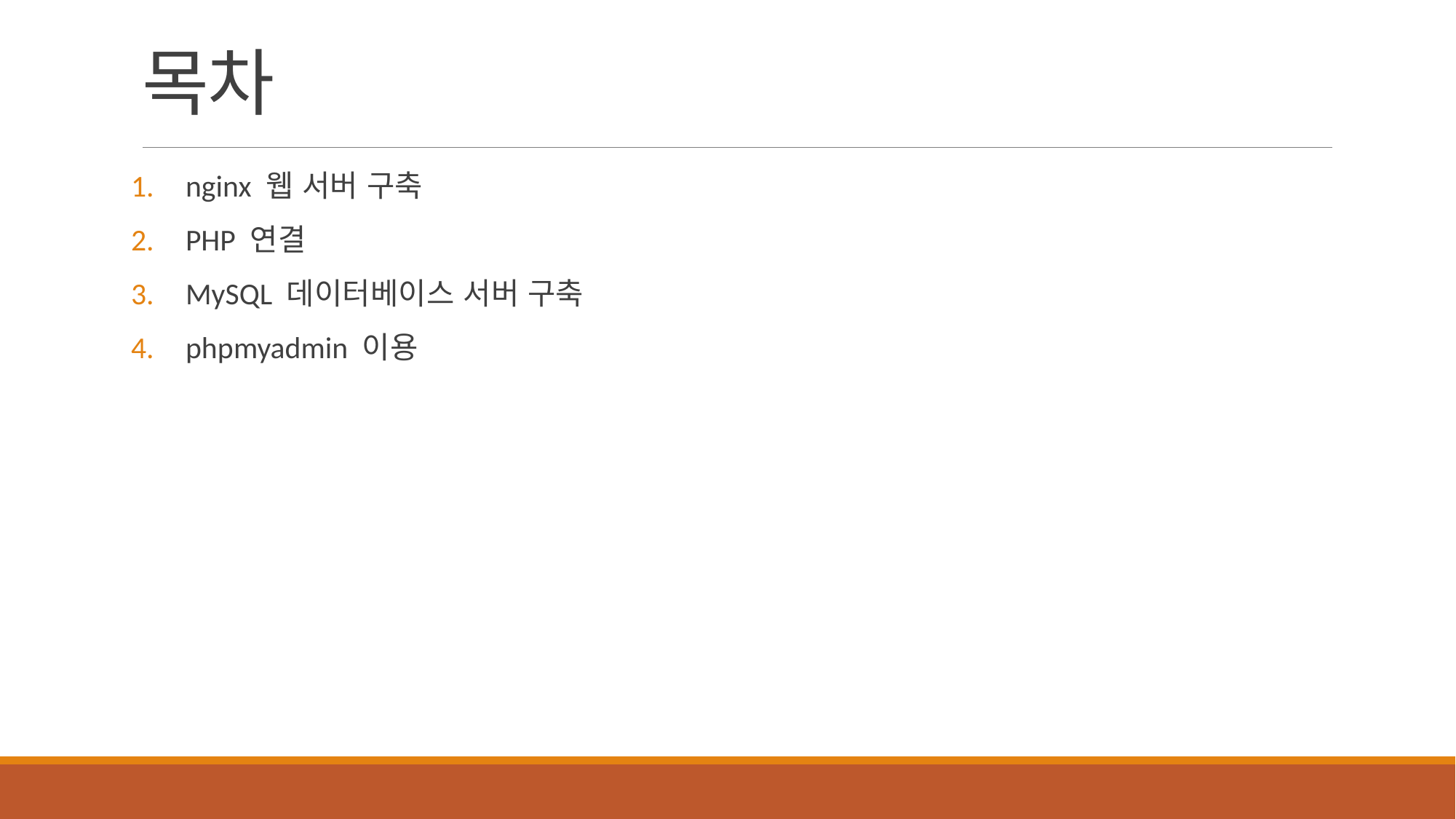

# 목차
nginx 웹 서버 구축
PHP 연결
MySQL 데이터베이스 서버 구축
phpmyadmin 이용